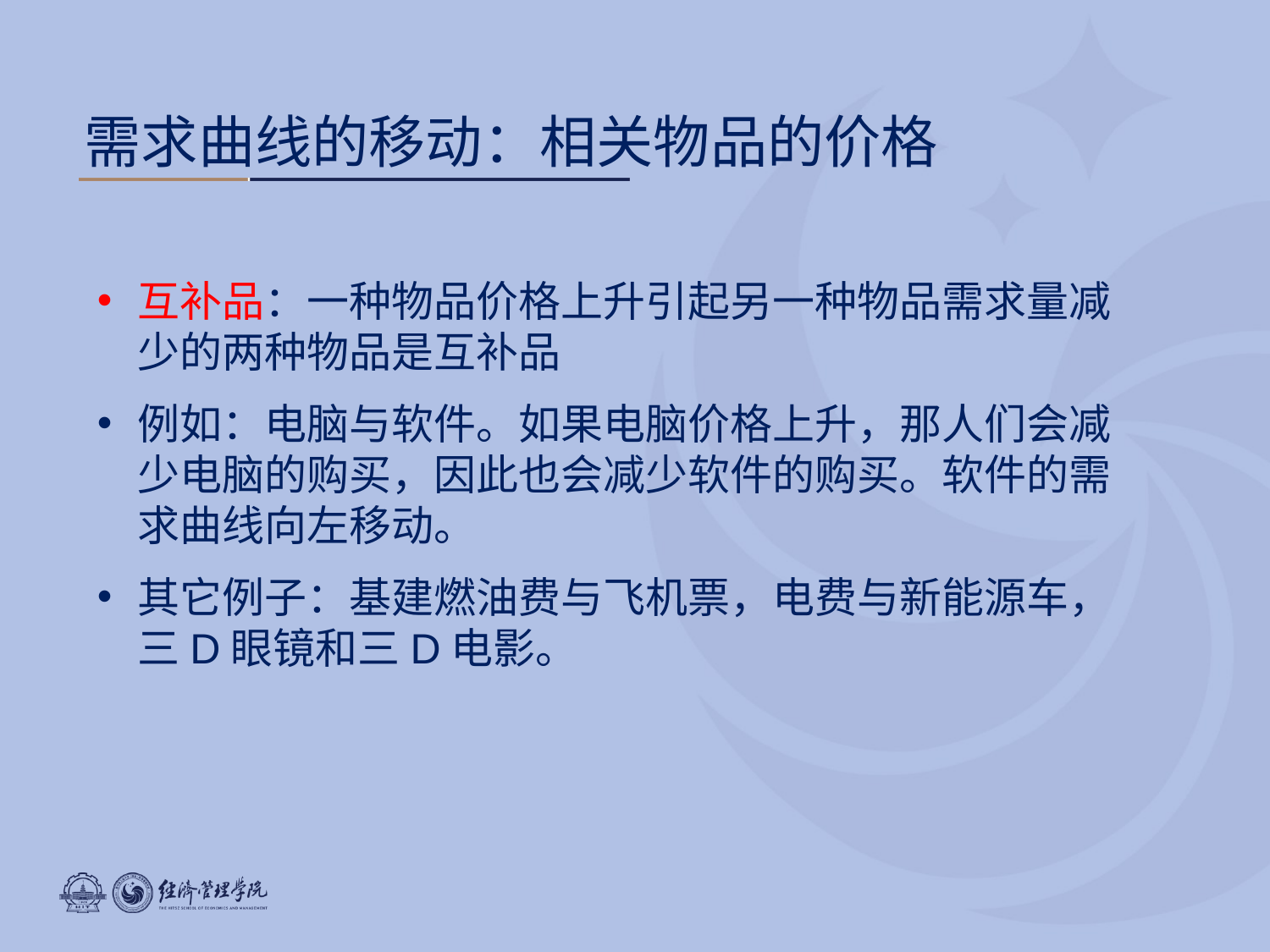

0
需求曲线的移动：相关物品的价格
互补品：一种物品价格上升引起另一种物品需求量减少的两种物品是互补品
例如：电脑与软件。如果电脑价格上升，那人们会减少电脑的购买，因此也会减少软件的购买。软件的需求曲线向左移动。
其它例子：基建燃油费与飞机票，电费与新能源车，三D眼镜和三D电影。